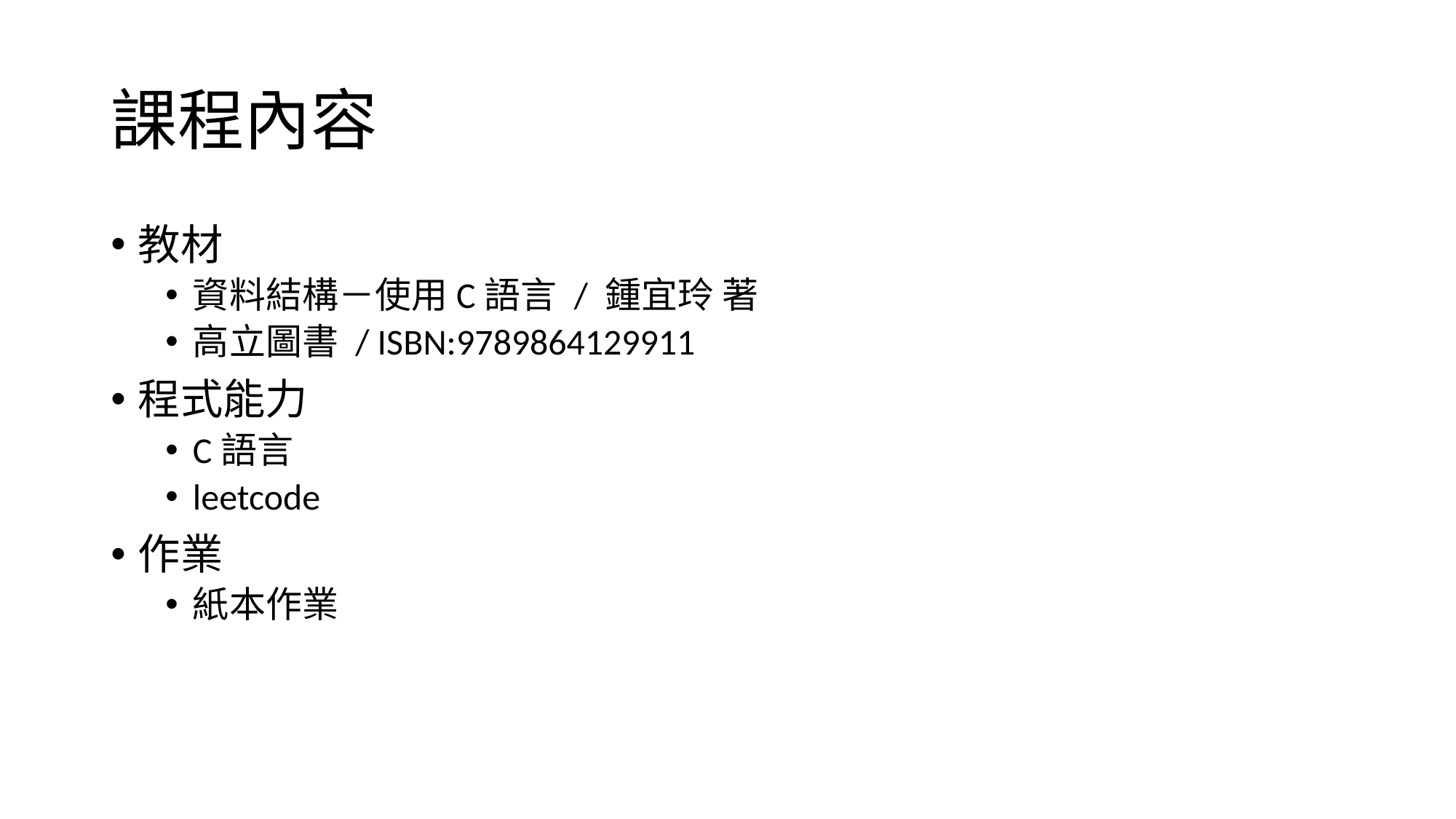

# 課程內容
教材
資料結構－使用C語言 / 鍾宜玲 著
高立圖書 / ISBN:9789864129911
程式能力
C語言
leetcode
作業
紙本作業